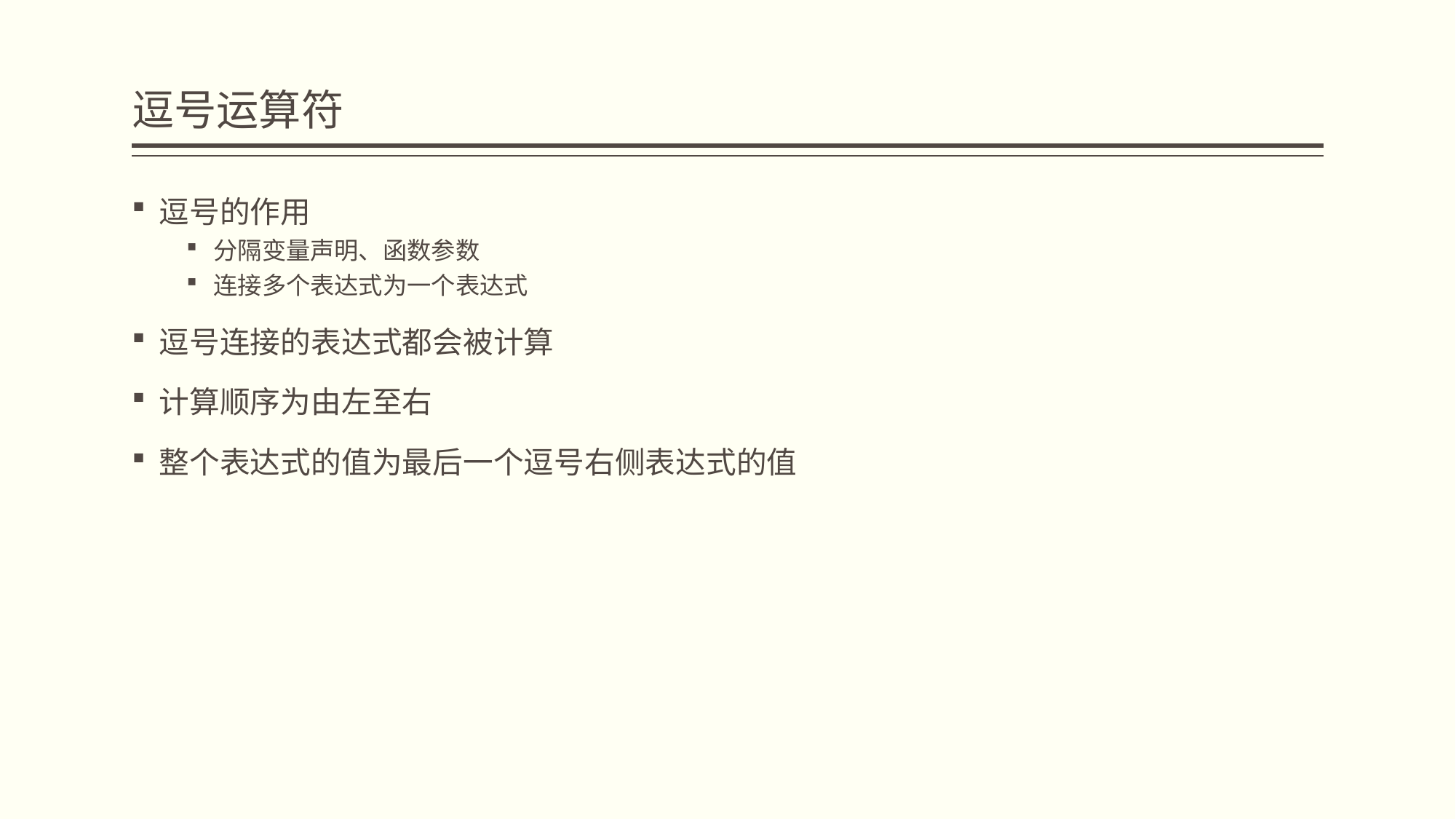

# 逗号运算符
逗号的作用
分隔变量声明、函数参数
连接多个表达式为一个表达式
逗号连接的表达式都会被计算
计算顺序为由左至右
整个表达式的值为最后一个逗号右侧表达式的值